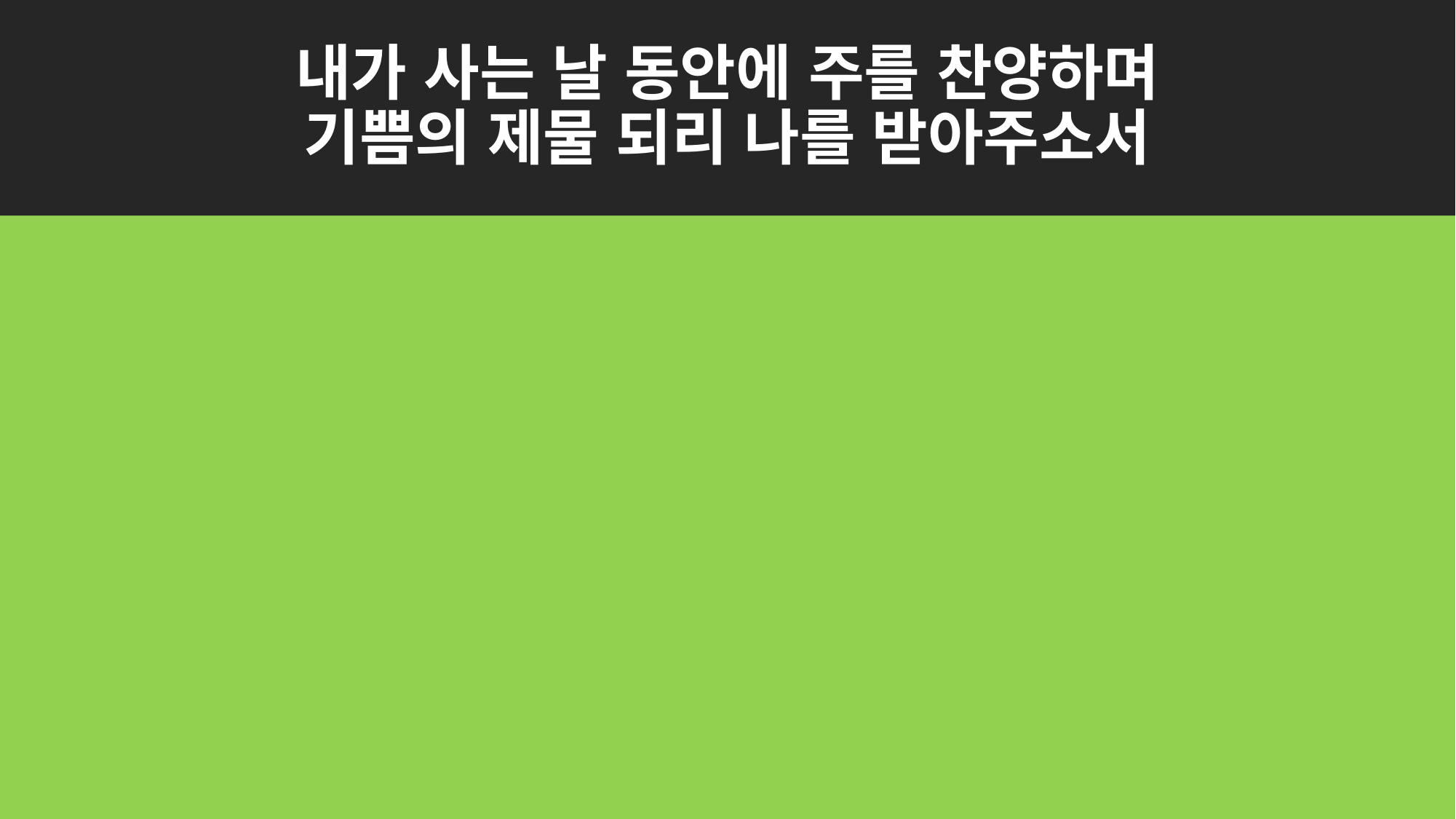

# 내가 사는 날 동안에 주를 찬양하며 기쁨의 제물 되리 나를 받아주소서